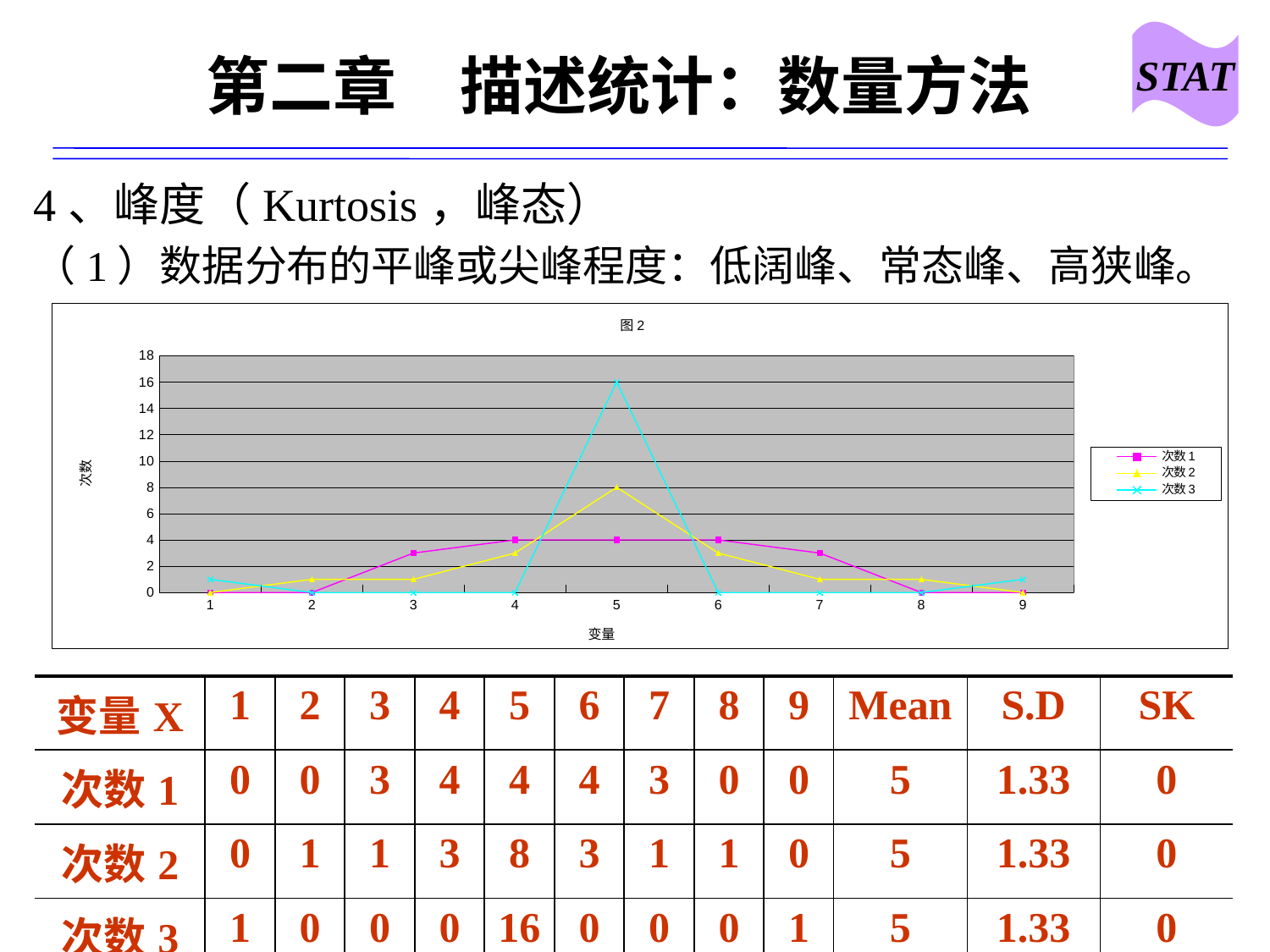

STAT
# 第二章　描述统计：数量方法

4、峰度（Kurtosis，峰态）
（1）数据分布的平峰或尖峰程度：低阔峰、常态峰、高狭峰。

### Chart: 图2

| Category | 次数1 | 次数2 | 次数3 |
|---|---|---|---|
|  |
| --- |
| 变量X | 1 | 2 | 3 | 4 | 5 | 6 | 7 | 8 | 9 | Mean | S.D | SK |
| --- | --- | --- | --- | --- | --- | --- | --- | --- | --- | --- | --- | --- |
| 次数1 | 0 | 0 | 3 | 4 | 4 | 4 | 3 | 0 | 0 | 5 | 1.33 | 0 |
| 次数2 | 0 | 1 | 1 | 3 | 8 | 3 | 1 | 1 | 0 | 5 | 1.33 | 0 |
| 次数3 | 1 | 0 | 0 | 0 | 16 | 0 | 0 | 0 | 1 | 5 | 1.33 | 0 |